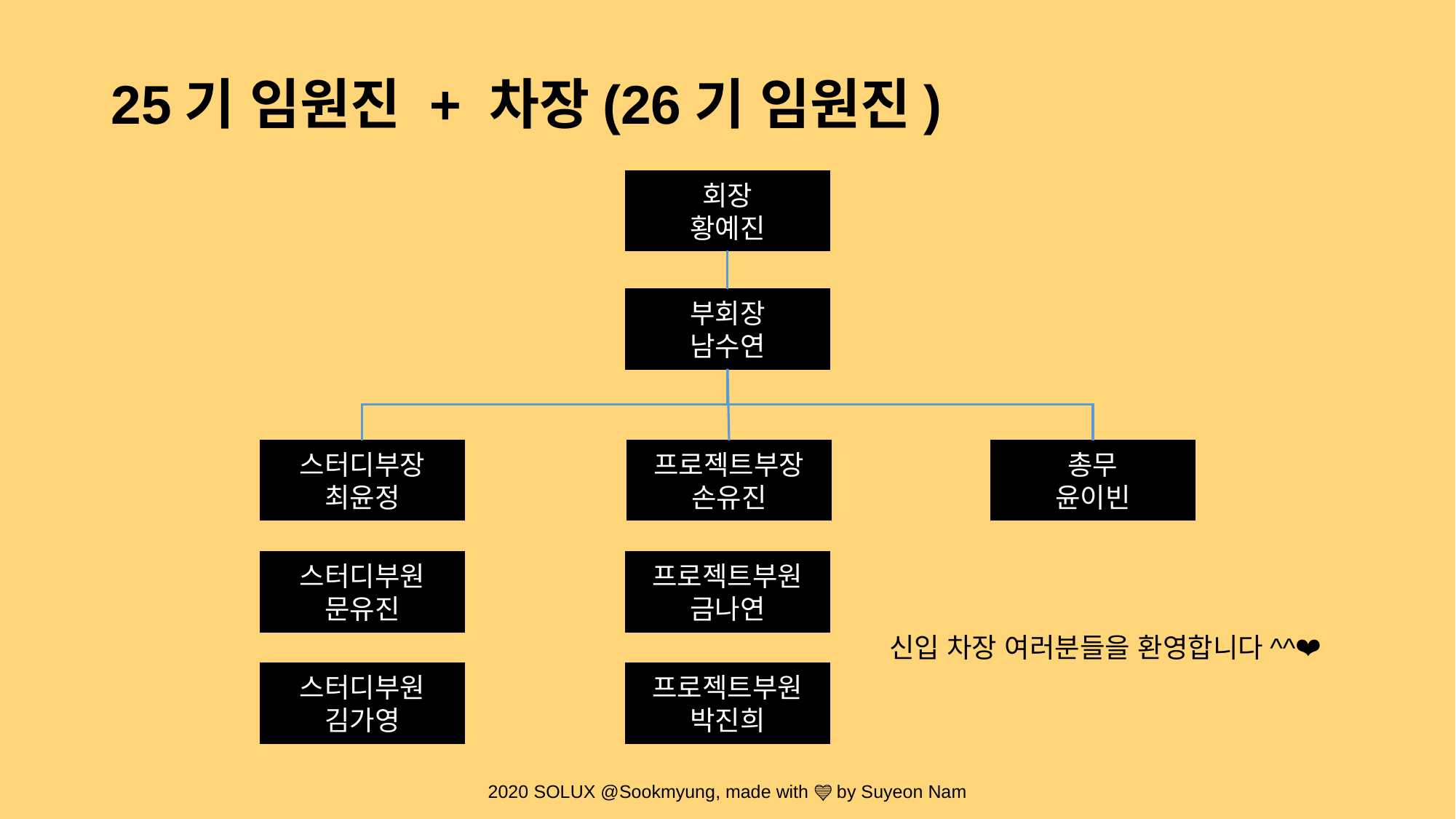

# 25기 임원진 + 차장(26기 임원진)
회장
황예진
부회장
남수연
스터디부장
최윤정
프로젝트부장
손유진
총무
윤이빈
프로젝트부원
금나연
스터디부원
문유진
신입 차장 여러분들을 환영합니다^^❤️
프로젝트부원
박진희
스터디부원
김가영
2020 SOLUX @Sookmyung, made with 💙 by Suyeon Nam